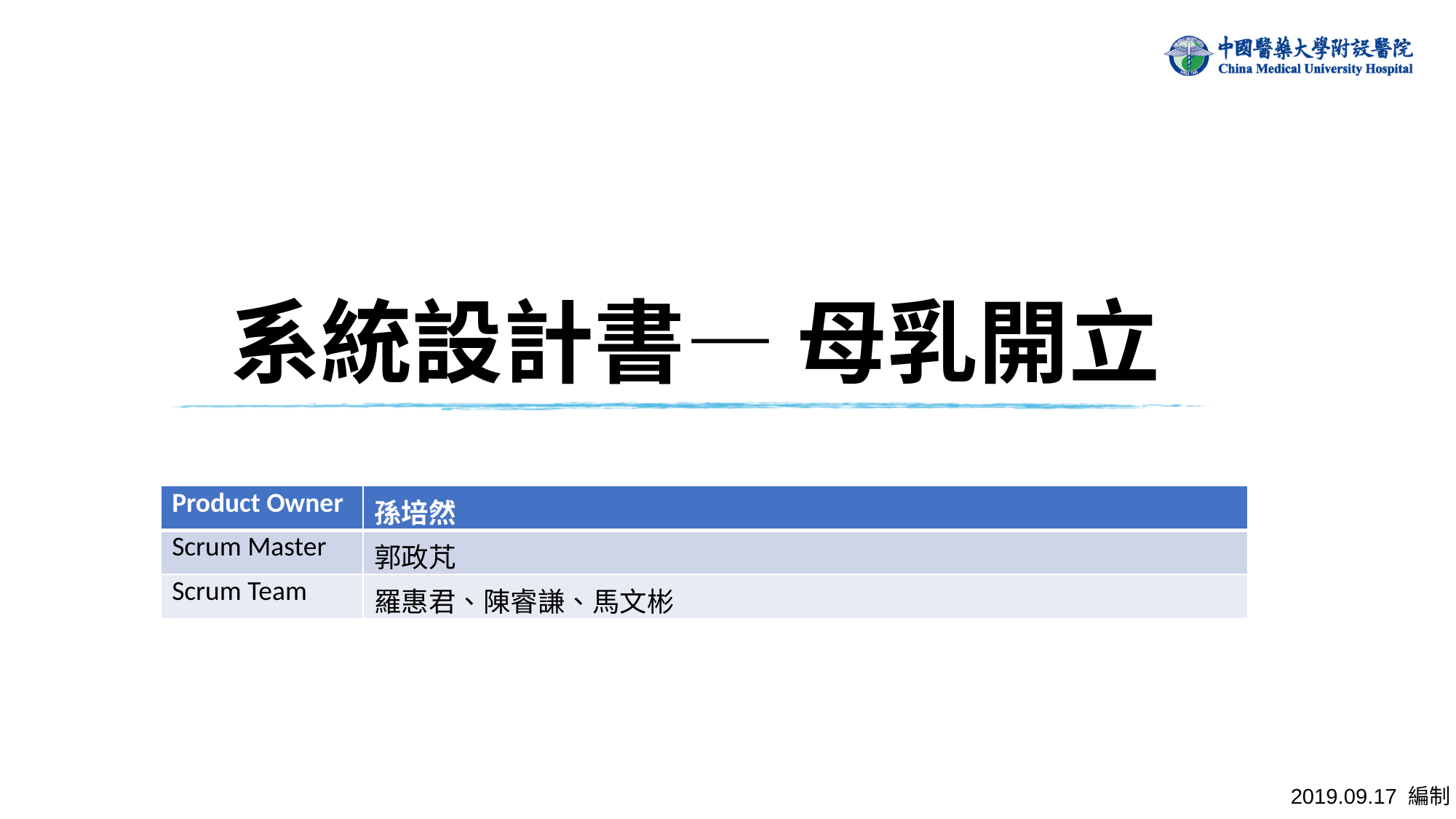

# 系統設計書— 母乳開立
| Product Owner | 孫培然 |
| --- | --- |
| Scrum Master | 郭政芃 |
| Scrum Team | 羅惠君、陳睿謙、馬文彬 |
2019.09.17 編制